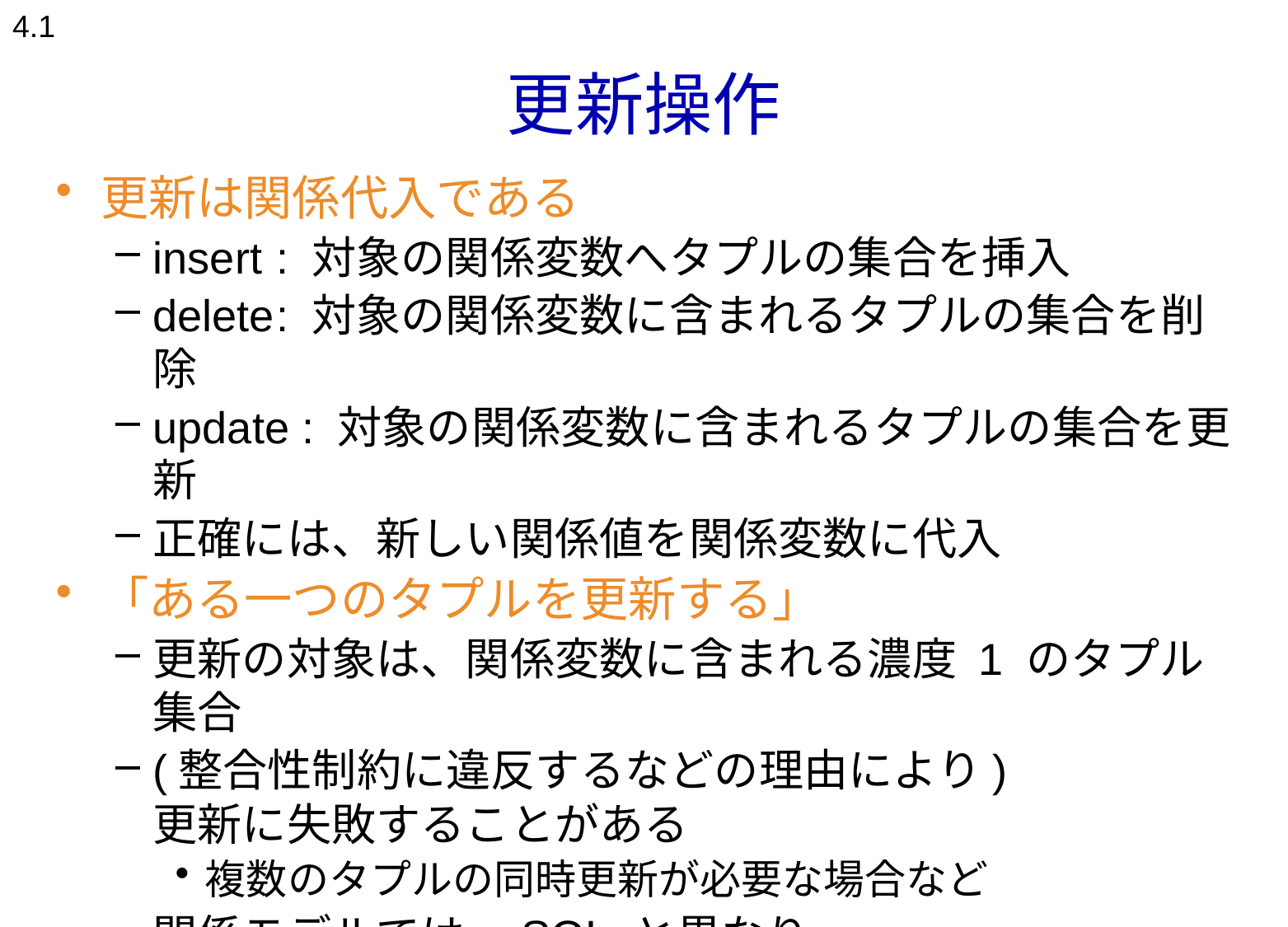

4.1
# 更新操作
更新は関係代入である
insert	: 対象の関係変数へタプルの集合を挿入
delete	: 対象の関係変数に含まれるタプルの集合を削除
update : 対象の関係変数に含まれるタプルの集合を更新
正確には、新しい関係値を関係変数に代入
「ある一つのタプルを更新する」
更新の対象は、関係変数に含まれる濃度 1 のタプル集合
(整合性制約に違反するなどの理由により)
更新に失敗することがある
複数のタプルの同時更新が必要な場合など
関係モデルでは、SQL と異なり、
特定のタプルを直接的に書き換えることはできない`